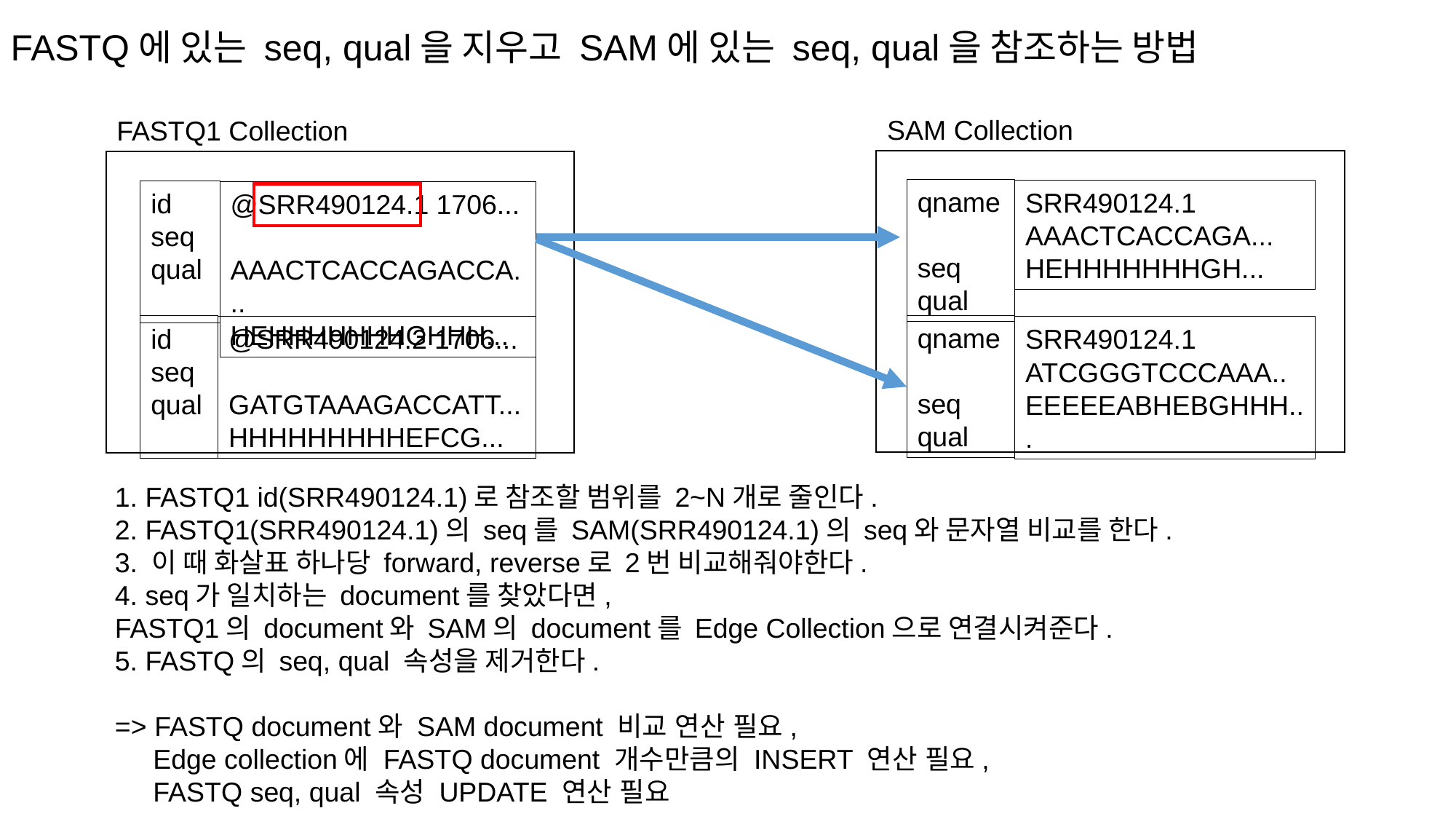

FASTQ에 있는 seq, qual을 지우고 SAM에 있는 seq, qual을 참조하는 방법

SAM Collection

qname
seq
qual
SRR490124.1
AAACTCACCAGA...
HEHHHHHHHGH...
qname
seq
qual
SRR490124.1
ATCGGGTCCCAAA..
EEEEEABHEBGHHH...
FASTQ1 Collection

id
seq
qual
@SRR490124.1 1706...
AAACTCACCAGACCA...
HEHHHHHHHGHHH...
id
seq
qual
@SRR490124.2 1706...
GATGTAAAGACCATT...
HHHHHHHHHEFCG...

1. FASTQ1 id(SRR490124.1)로 참조할 범위를 2~N개로 줄인다.
2. FASTQ1(SRR490124.1)의 seq를 SAM(SRR490124.1)의 seq와 문자열 비교를 한다.
3. 이 때 화살표 하나당 forward, reverse로 2번 비교해줘야한다.
4. seq가 일치하는 document를 찾았다면,
FASTQ1의 document와 SAM의 document를 Edge Collection으로 연결시켜준다.
5. FASTQ의 seq, qual 속성을 제거한다.

=> FASTQ document와 SAM document 비교 연산 필요,
     Edge collection에 FASTQ document 개수만큼의 INSERT 연산 필요,
     FASTQ seq, qual 속성 UPDATE 연산 필요